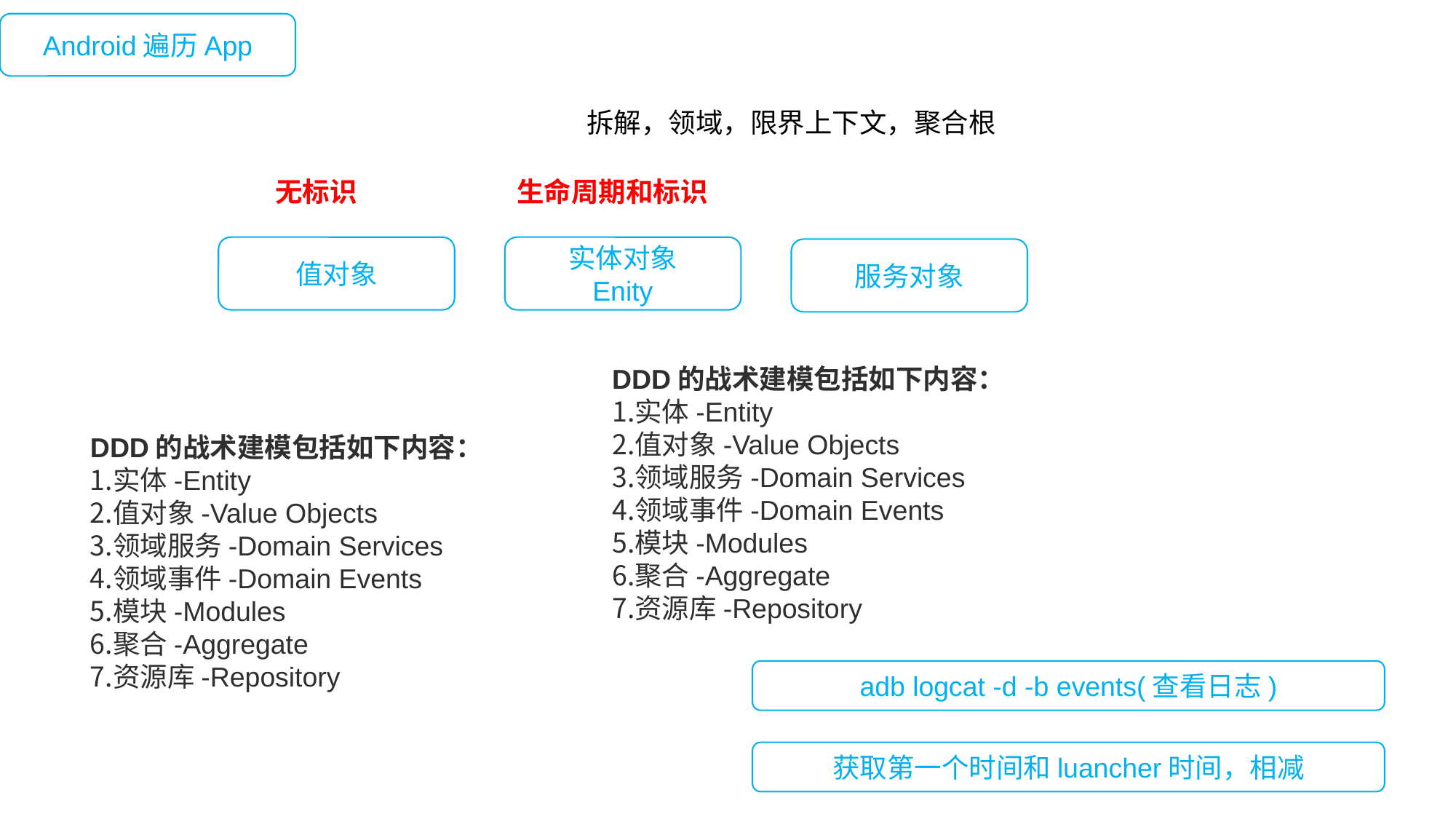

Android遍历App
拆解，领域，限界上下文，聚合根
无标识
生命周期和标识
值对象
实体对象
Enity
服务对象
DDD的战术建模包括如下内容：
实体-Entity
值对象-Value Objects
领域服务-Domain Services
领域事件-Domain Events
模块-Modules
聚合-Aggregate
资源库-Repository
DDD的战术建模包括如下内容：
实体-Entity
值对象-Value Objects
领域服务-Domain Services
领域事件-Domain Events
模块-Modules
聚合-Aggregate
资源库-Repository
adb logcat -d -b events(查看日志)
获取第一个时间和luancher时间，相减